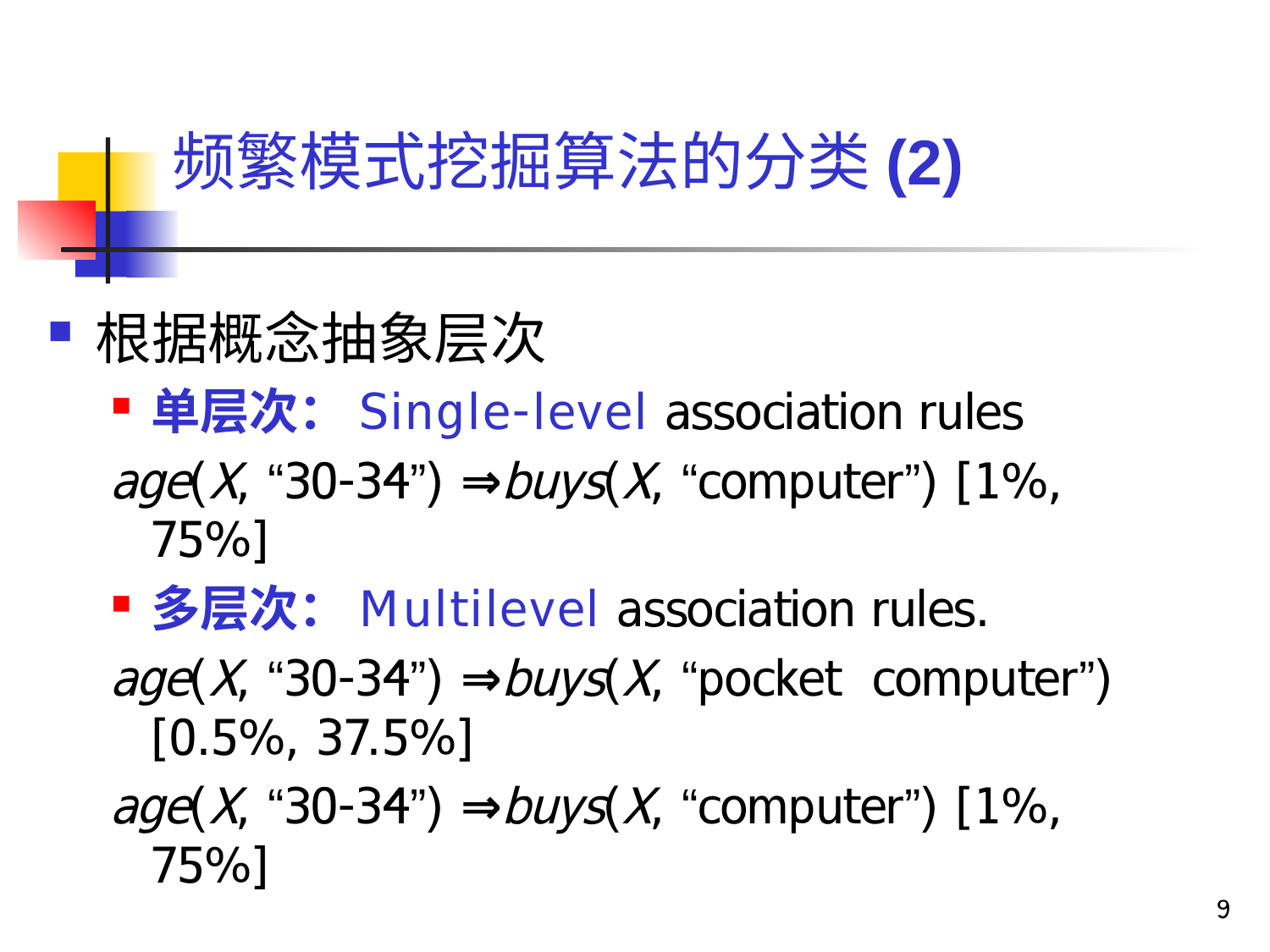

# 频繁模式挖掘算法的分类(2)
根据概念抽象层次
单层次：Single-level association rules
age(X, “30-34”) ⇒buys(X, “computer”) [1%, 75%]
多层次：Multilevel association rules.
age(X, “30-34”) ⇒buys(X, “pocket  computer”) [0.5%, 37.5%]
age(X, “30-34”) ⇒buys(X, “computer”) [1%, 75%]
9